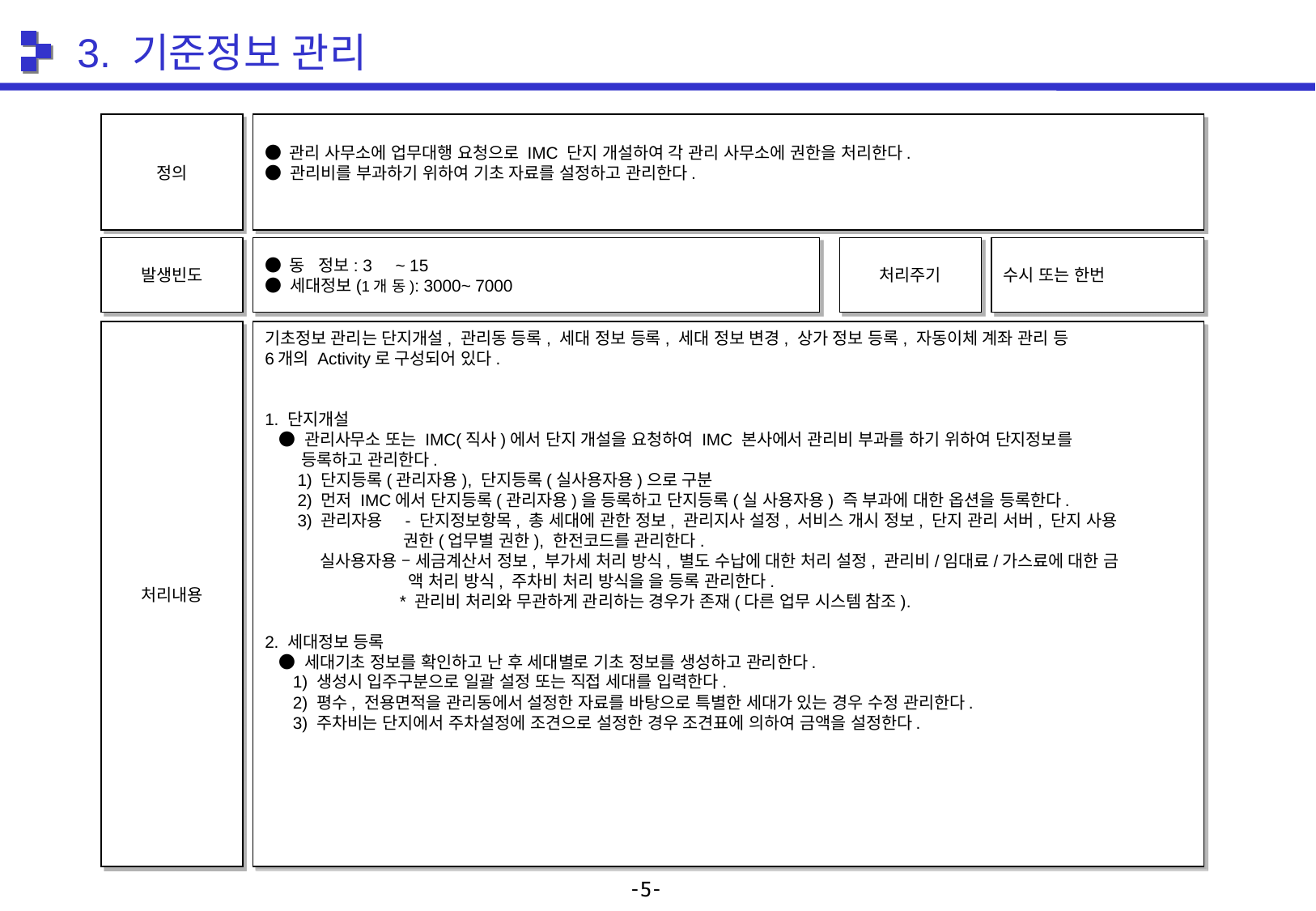

3. 기준정보 관리
정의
● 관리 사무소에 업무대행 요청으로 IMC 단지 개설하여 각 관리 사무소에 권한을 처리한다.
● 관리비를 부과하기 위하여 기초 자료를 설정하고 관리한다.

발생빈도
● 동   정보: 3     ~ 15
● 세대정보(1개 동): 3000~ 7000
처리주기
수시 또는 한번
처리내용
기초정보 관리는 단지개설, 관리동 등록, 세대 정보 등록, 세대 정보 변경, 상가 정보 등록, 자동이체 계좌 관리 등
6개의 Activity로 구성되어 있다.

1. 단지개설
   ● 관리사무소 또는 IMC(직사)에서 단지 개설을 요청하여 IMC 본사에서 관리비 부과를 하기 위하여 단지정보를
       등록하고 관리한다.
       1) 단지등록(관리자용), 단지등록(실사용자용)으로 구분
       2) 먼저 IMC에서 단지등록(관리자용)을 등록하고 단지등록(실 사용자용) 즉 부과에 대한 옵션을 등록한다.
       3) 관리자용    - 단지정보항목, 총 세대에 관한 정보, 관리지사 설정, 서비스 개시 정보, 단지 관리 서버, 단지 사용
                             권한(업무별 권한), 한전코드를 관리한다.
           실사용자용 – 세금계산서 정보, 부가세 처리 방식, 별도 수납에 대한 처리 설정, 관리비/임대료/가스료에 대한 금
                              액 처리 방식, 주차비 처리 방식을 을 등록 관리한다.
                             * 관리비 처리와 무관하게 관리하는 경우가 존재(다른 업무 시스템 참조).

2. 세대정보 등록
   ● 세대기초 정보를 확인하고 난 후 세대별로 기초 정보를 생성하고 관리한다.
      1) 생성시 입주구분으로 일괄 설정 또는 직접 세대를 입력한다.
      2) 평수, 전용면적을 관리동에서 설정한 자료를 바탕으로 특별한 세대가 있는 경우 수정 관리한다.
      3) 주차비는 단지에서 주차설정에 조견으로 설정한 경우 조견표에 의하여 금액을 설정한다.